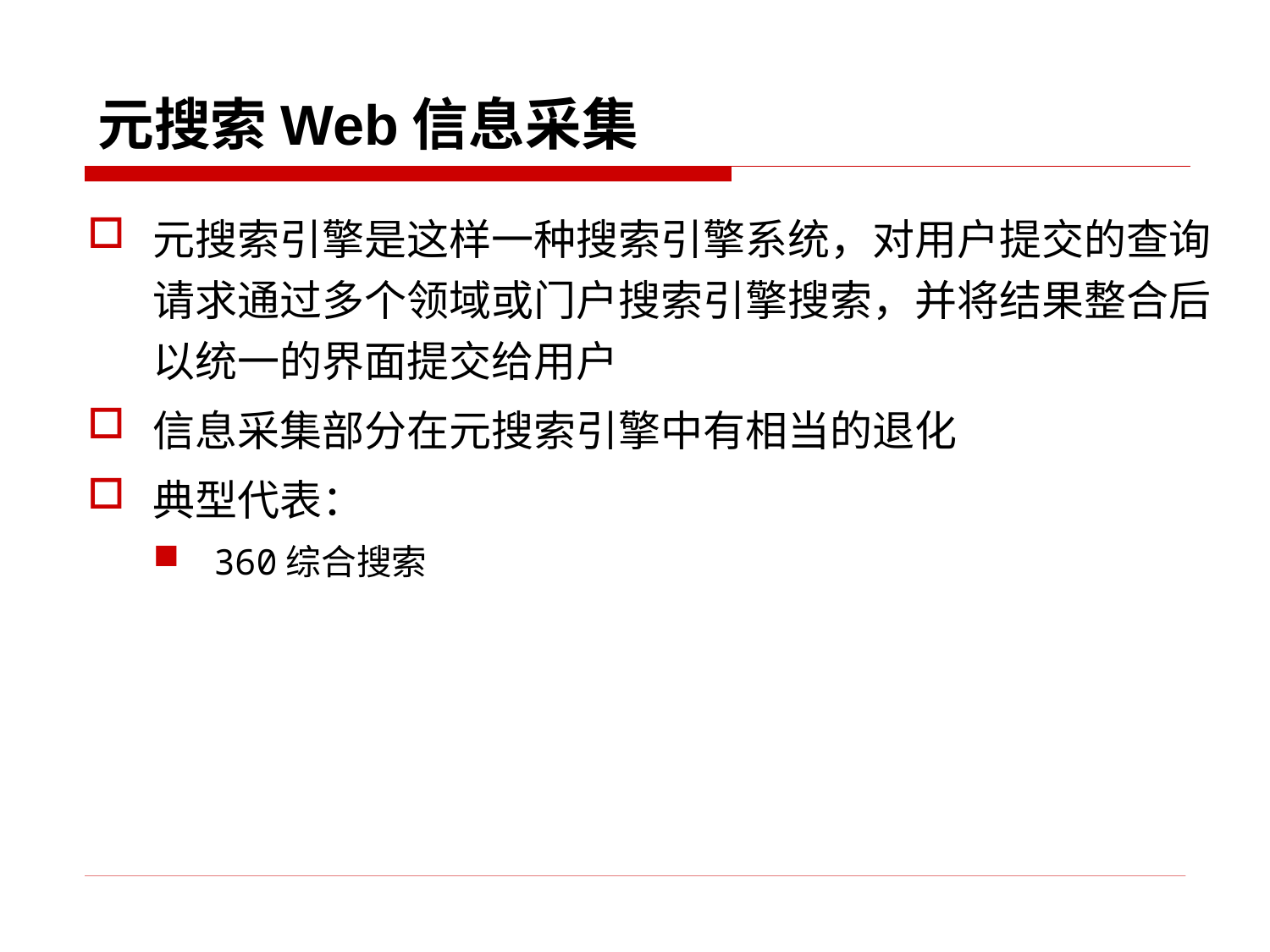

元搜索Web信息采集
元搜索引擎是这样一种搜索引擎系统，对用户提交的查询请求通过多个领域或门户搜索引擎搜索，并将结果整合后以统一的界面提交给用户
信息采集部分在元搜索引擎中有相当的退化
典型代表：
360综合搜索

23